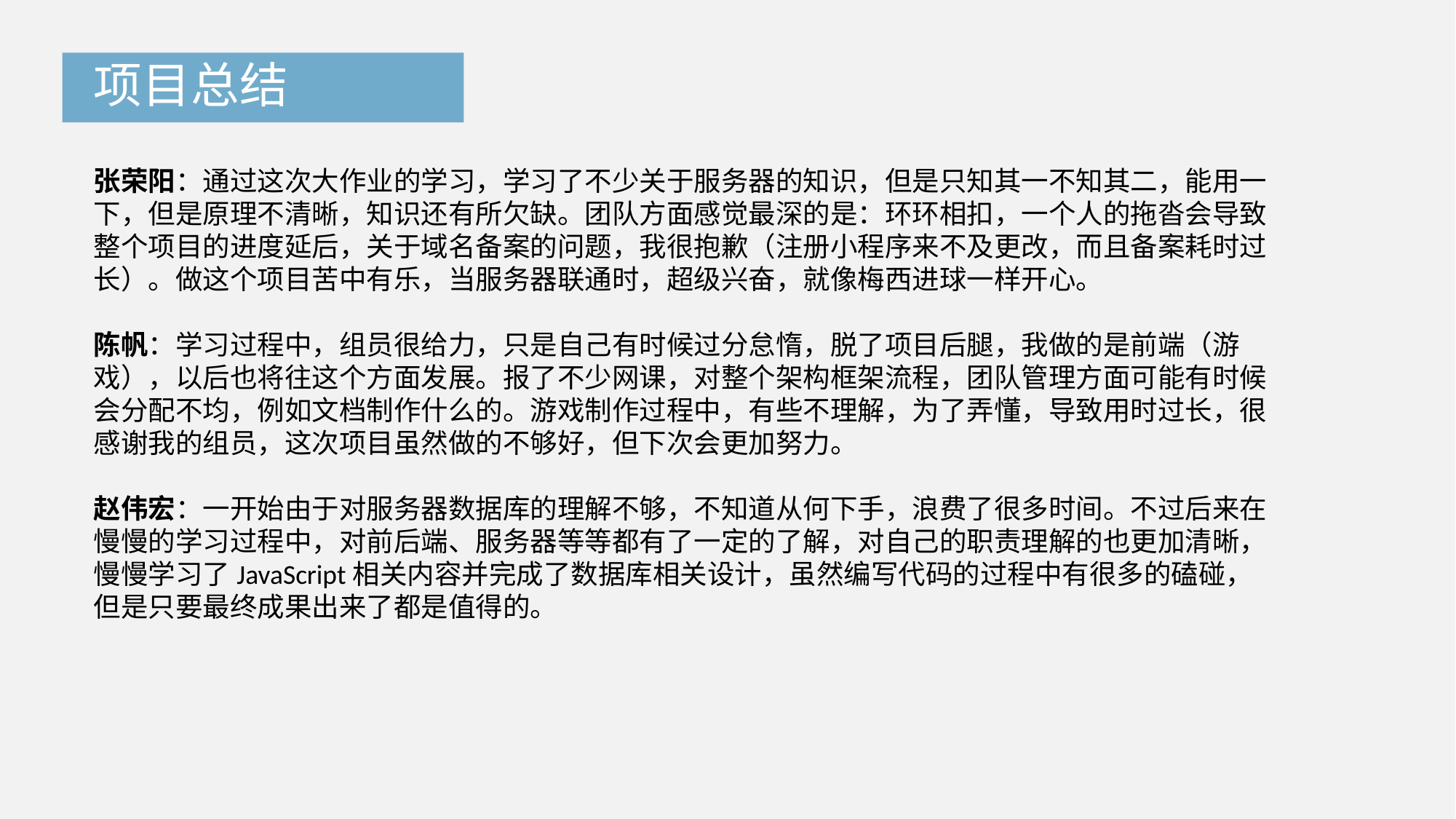

项目总结

张荣阳：通过这次大作业的学习，学习了不少关于服务器的知识，但是只知其一不知其二，能用一下，但是原理不清晰，知识还有所欠缺。团队方面感觉最深的是：环环相扣，一个人的拖沓会导致整个项目的进度延后，关于域名备案的问题，我很抱歉（注册小程序来不及更改，而且备案耗时过长）。做这个项目苦中有乐，当服务器联通时，超级兴奋，就像梅西进球一样开心。

陈帆：学习过程中，组员很给力，只是自己有时候过分怠惰，脱了项目后腿，我做的是前端（游戏），以后也将往这个方面发展。报了不少网课，对整个架构框架流程，团队管理方面可能有时候会分配不均，例如文档制作什么的。游戏制作过程中，有些不理解，为了弄懂，导致用时过长，很感谢我的组员，这次项目虽然做的不够好，但下次会更加努力。

赵伟宏：一开始由于对服务器数据库的理解不够，不知道从何下手，浪费了很多时间。不过后来在慢慢的学习过程中，对前后端、服务器等等都有了一定的了解，对自己的职责理解的也更加清晰，慢慢学习了JavaScript相关内容并完成了数据库相关设计，虽然编写代码的过程中有很多的磕碰，但是只要最终成果出来了都是值得的。